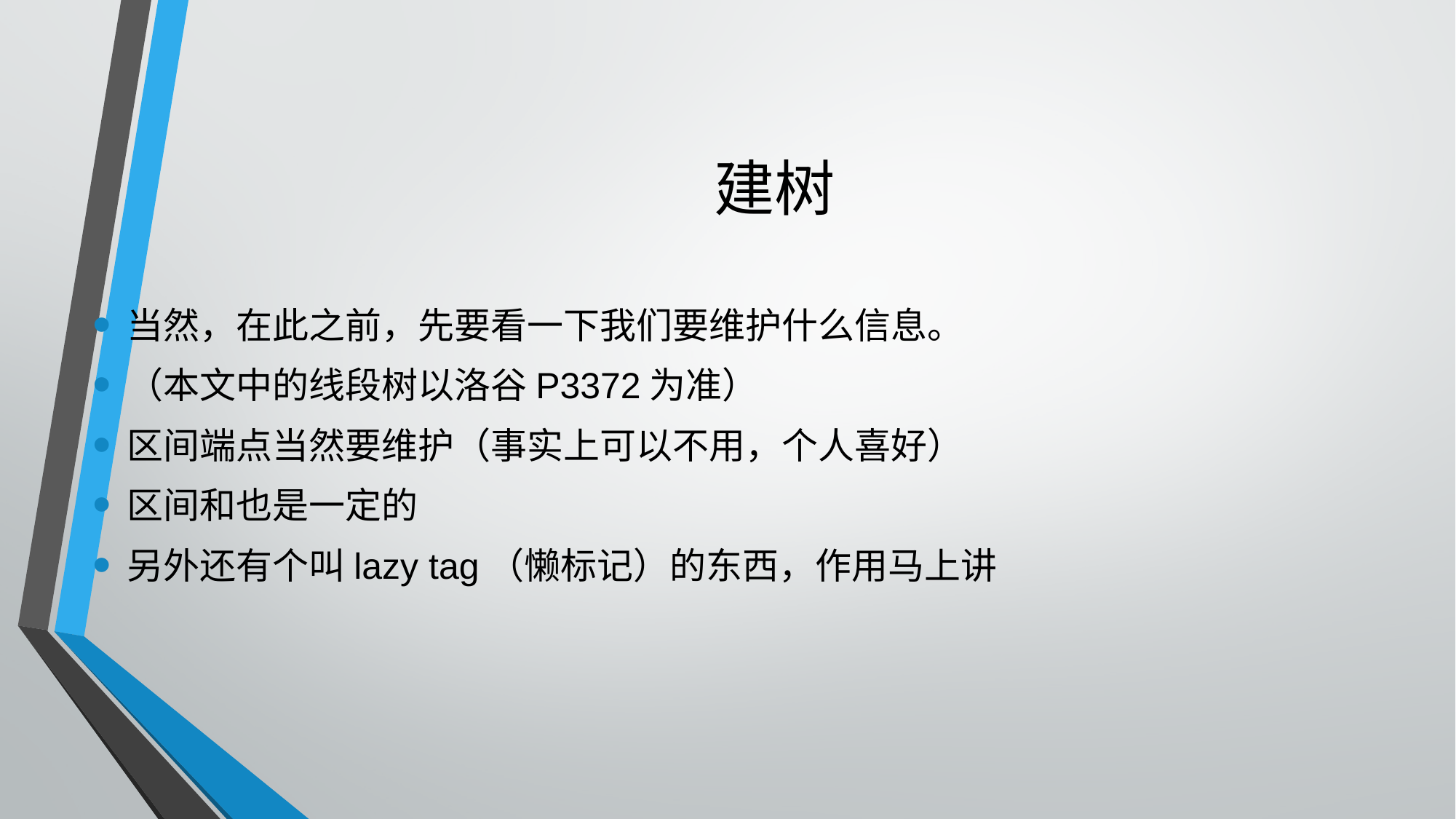

# 建树
当然，在此之前，先要看一下我们要维护什么信息。
（本文中的线段树以洛谷P3372为准）
区间端点当然要维护（事实上可以不用，个人喜好）
区间和也是一定的
另外还有个叫lazy tag（懒标记）的东西，作用马上讲